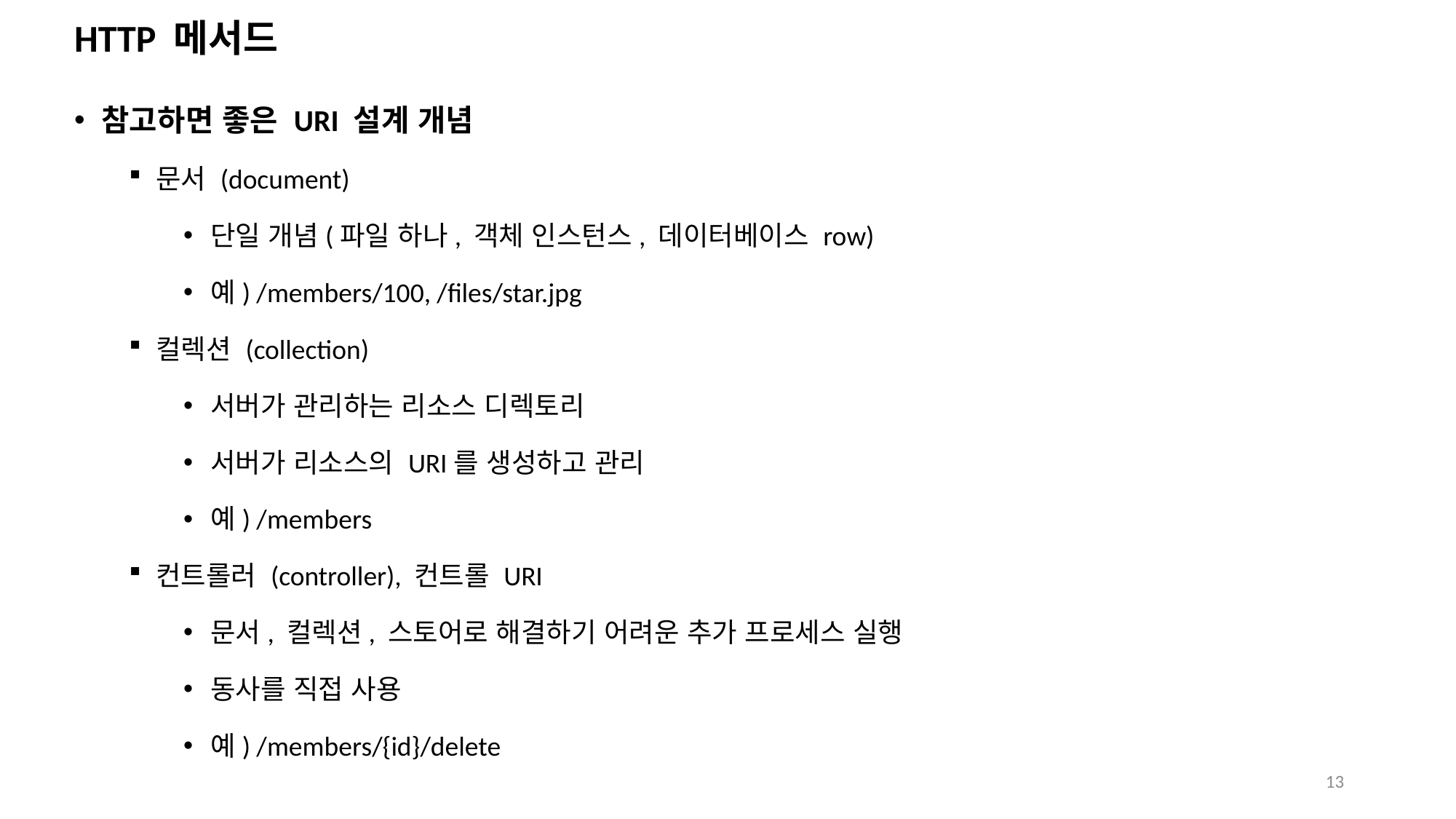

# HTTP 메서드
참고하면 좋은 URI 설계 개념
문서 (document)
단일 개념(파일 하나, 객체 인스턴스, 데이터베이스 row)
예) /members/100, /files/star.jpg
컬렉션 (collection)
서버가 관리하는 리소스 디렉토리
서버가 리소스의 URI를 생성하고 관리
예) /members
컨트롤러 (controller), 컨트롤 URI
문서, 컬렉션, 스토어로 해결하기 어려운 추가 프로세스 실행
동사를 직접 사용
예) /members/{id}/delete

13